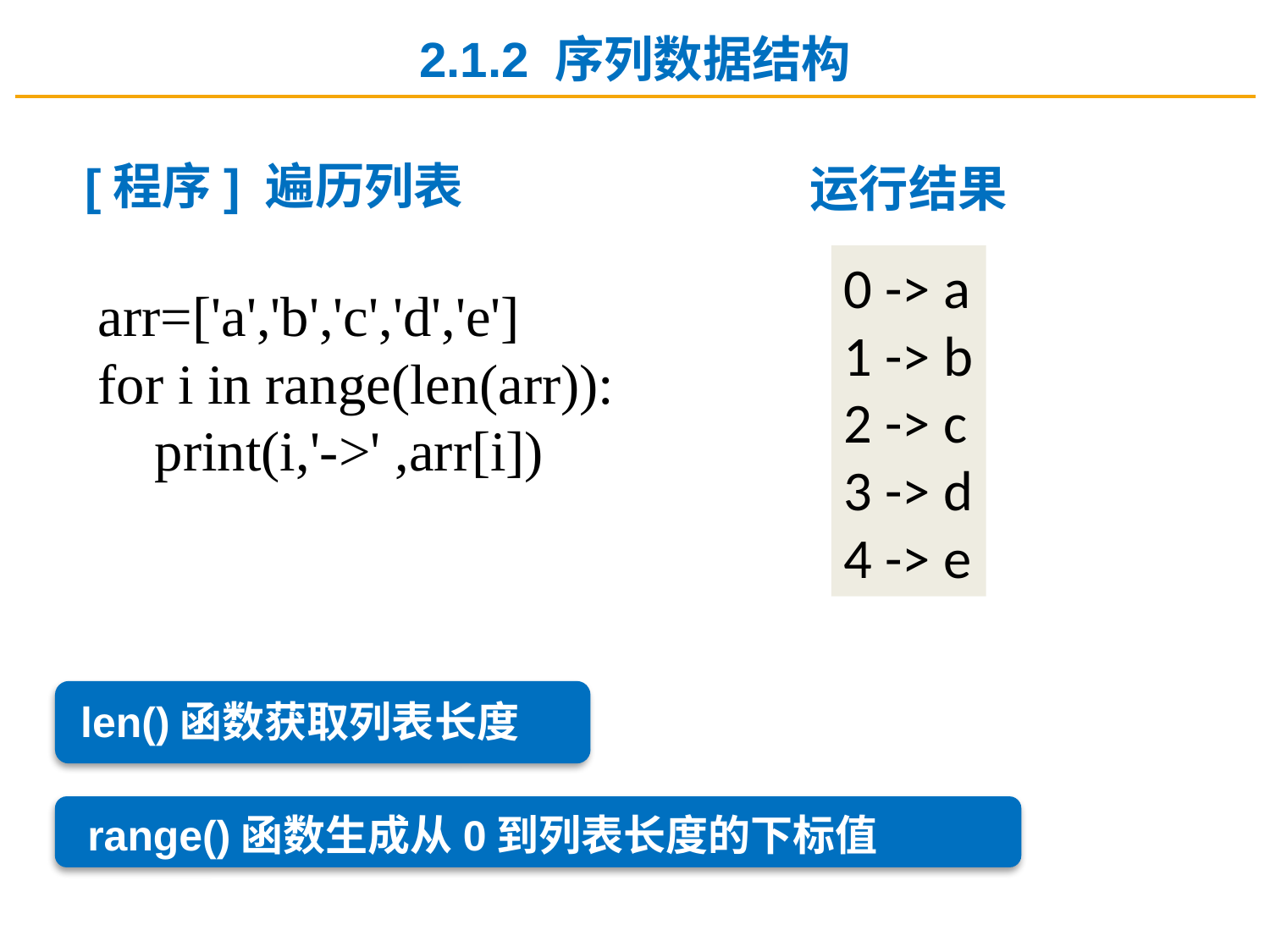

2.1.2 序列数据结构
[程序] 遍历列表
运行结果
0 -> a
1 -> b
2 -> c
3 -> d
4 -> e
arr=['a','b','c','d','e']
for i in range(len(arr)):
    print(i,'->' ,arr[i])

len()函数获取列表长度

range()函数生成从0到列表长度的下标值